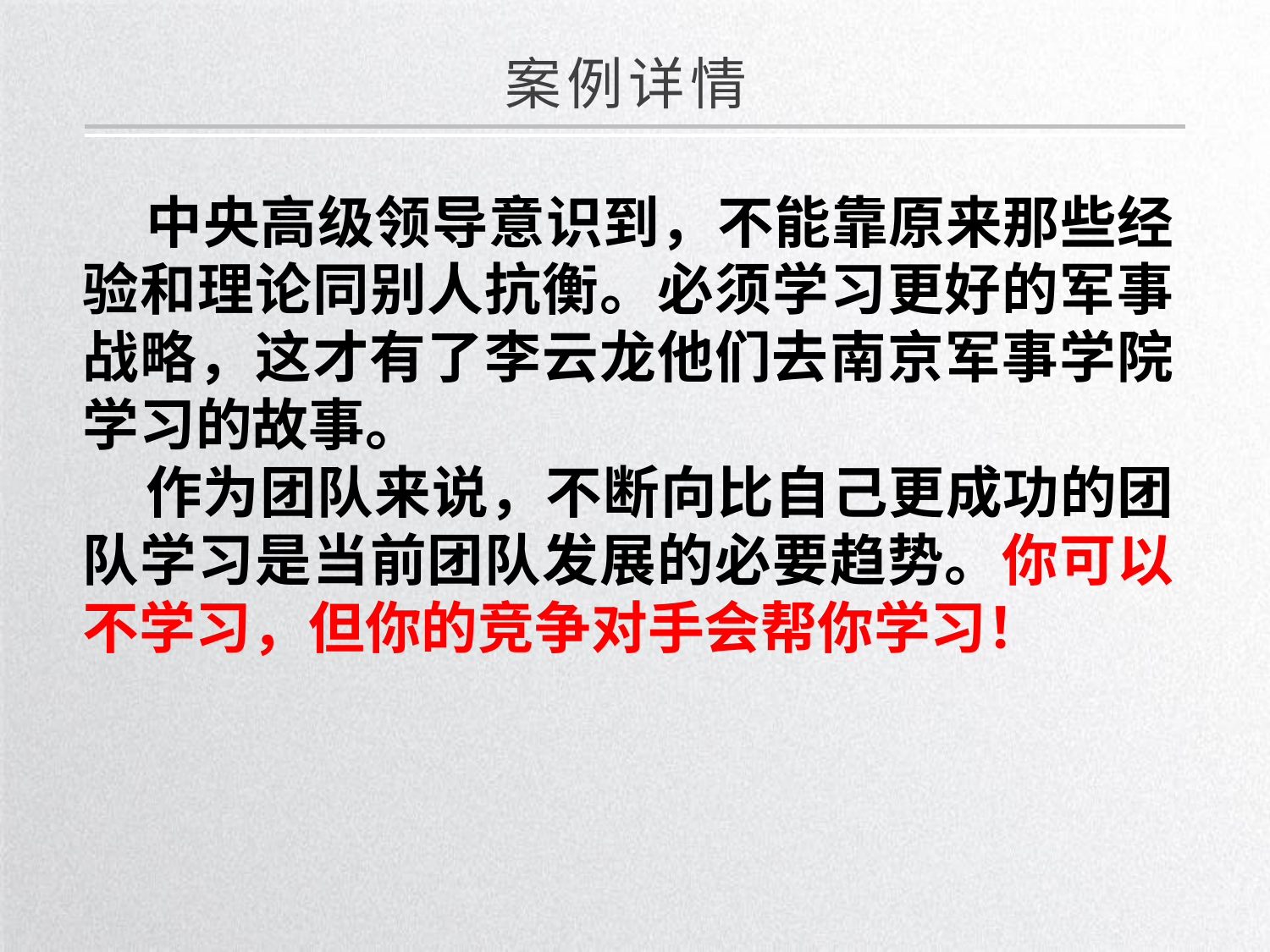

案例详情
中央高级领导意识到，不能靠原来那些经验和理论同别人抗衡。必须学习更好的军事战略，这才有了李云龙他们去南京军事学院学习的故事。
作为团队来说，不断向比自己更成功的团队学习是当前团队发展的必要趋势。你可以不学习，但你的竞争对手会帮你学习！